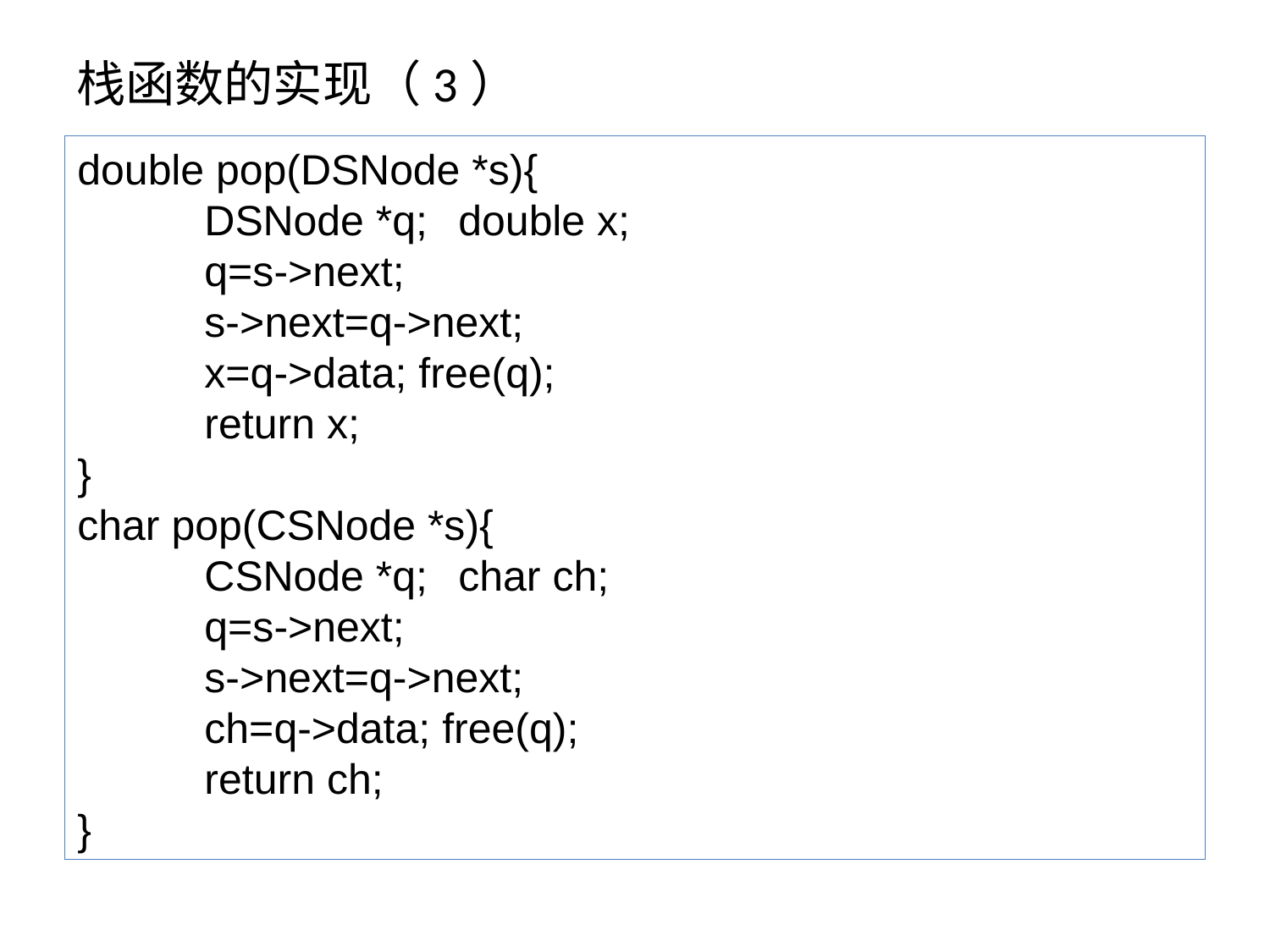

# 栈函数的实现（3）
double pop(DSNode *s){
	DSNode *q;	double x;
	q=s->next;
	s->next=q->next;
	x=q->data; free(q);
	return x;
}
char pop(CSNode *s){
	CSNode *q;	char ch;
	q=s->next;
	s->next=q->next;
	ch=q->data; free(q);
	return ch;
}